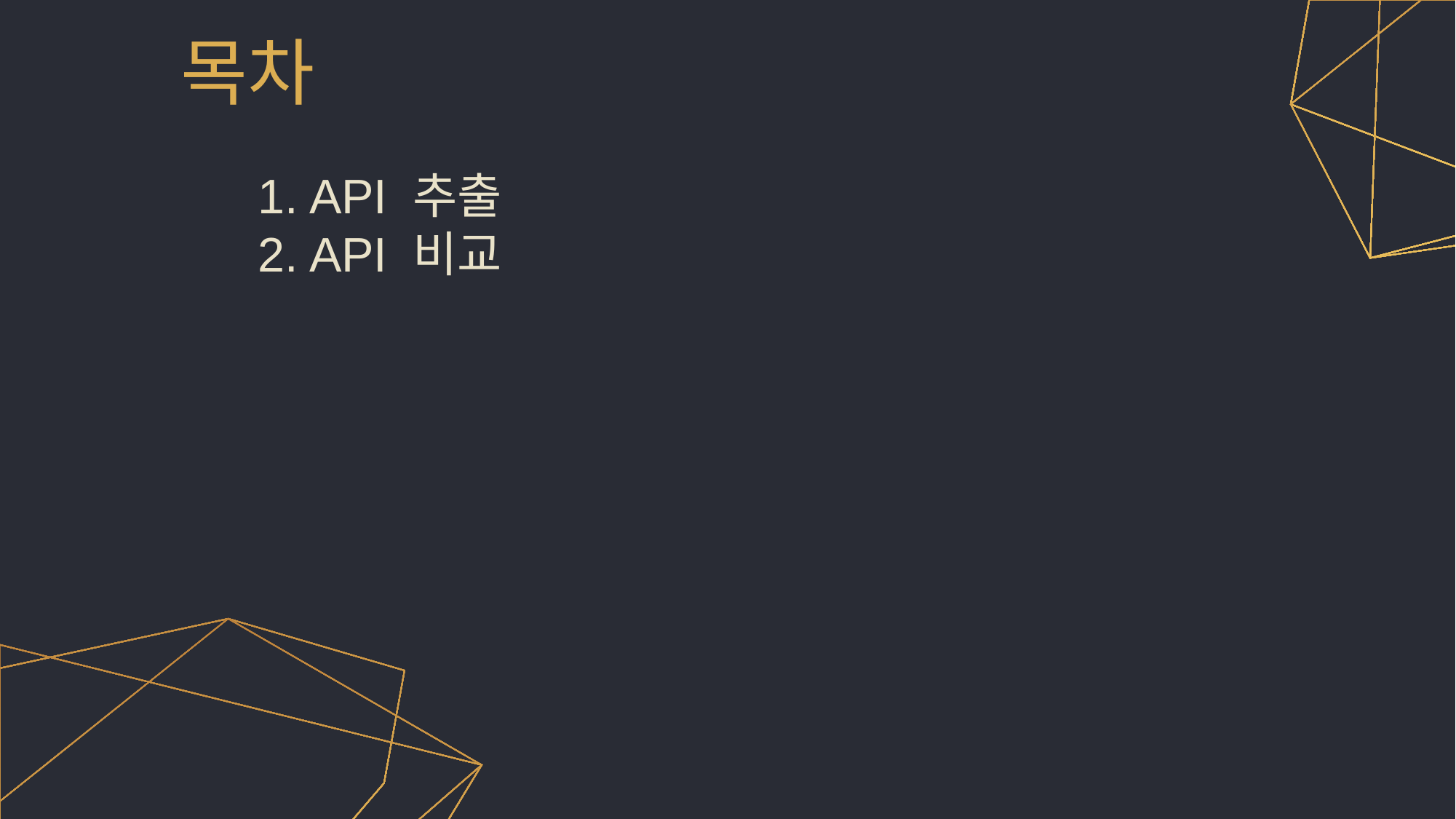

# 목차

1. API 추출
2. API 비교